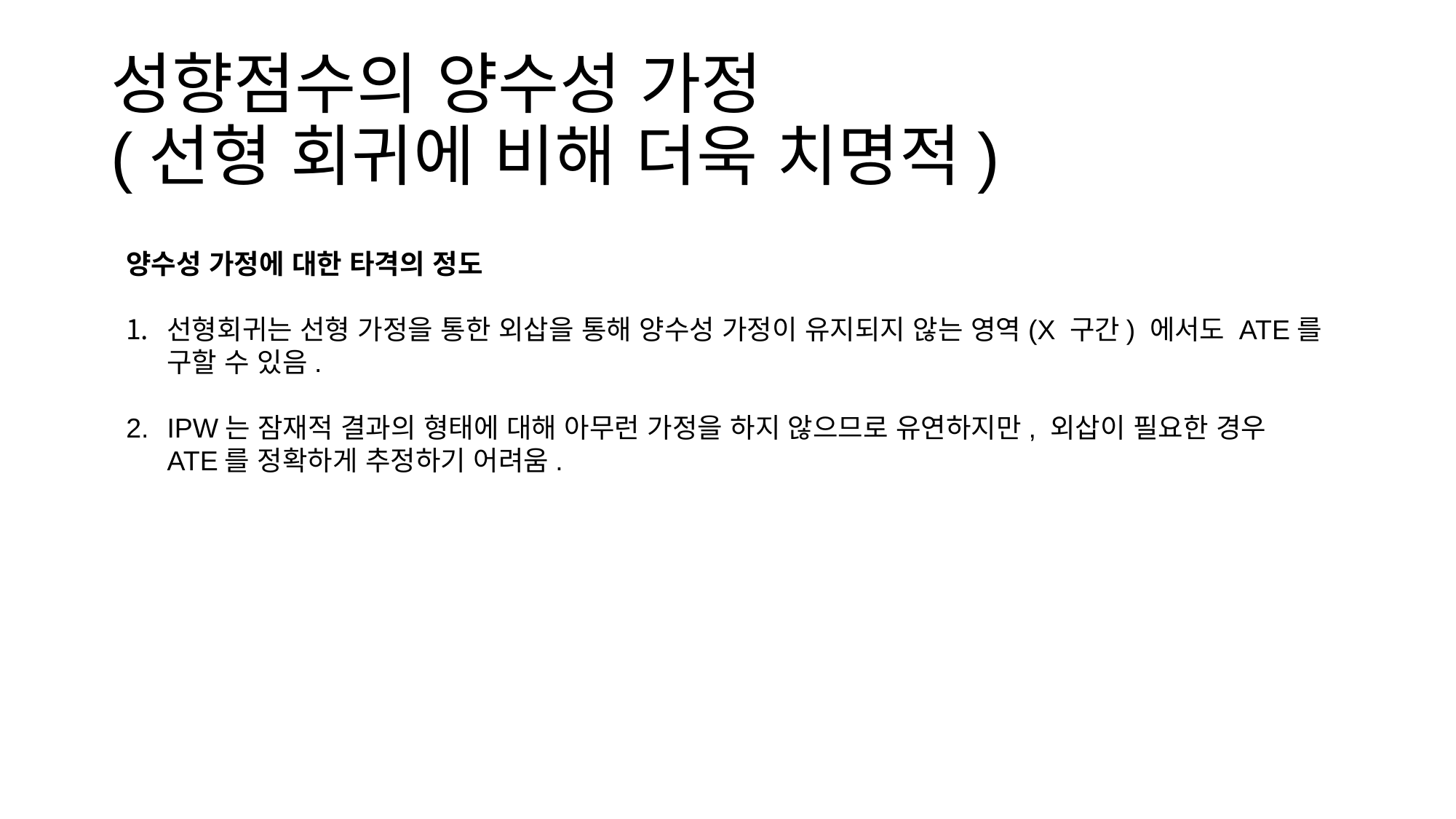

# 성향점수의 양수성 가정 (선형 회귀에 비해 더욱 치명적)
양수성 가정에 대한 타격의 정도

선형회귀는 선형 가정을 통한 외삽을 통해 양수성 가정이 유지되지 않는 영역(X 구간) 에서도 ATE를 구할 수 있음.

IPW는 잠재적 결과의 형태에 대해 아무런 가정을 하지 않으므로 유연하지만, 외삽이 필요한 경우 ATE를 정확하게 추정하기 어려움.